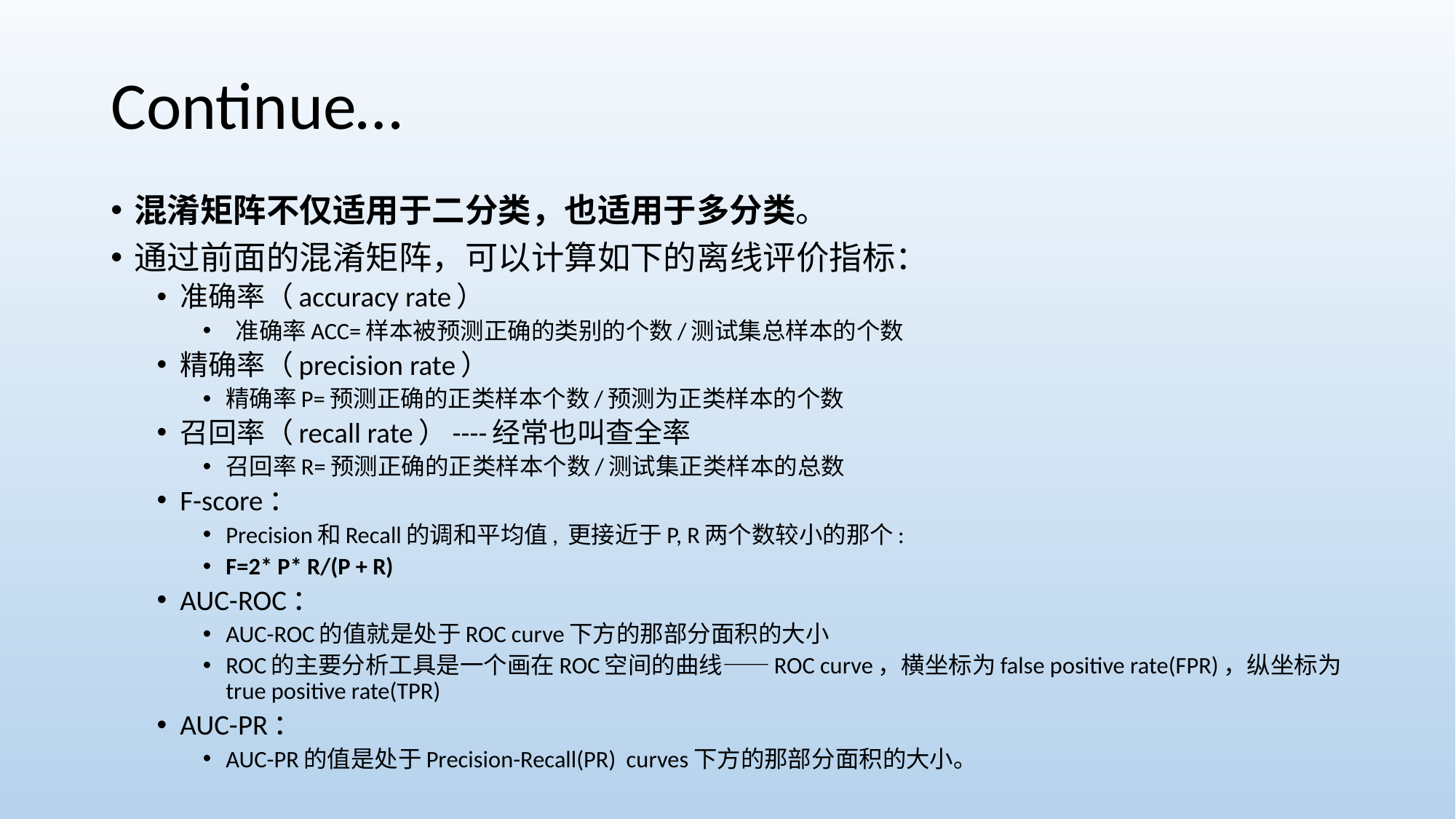

# Continue…
混淆矩阵不仅适用于二分类，也适用于多分类。
通过前面的混淆矩阵，可以计算如下的离线评价指标：
准确率（accuracy rate）
 准确率ACC=样本被预测正确的类别的个数/测试集总样本的个数
精确率（precision rate）
精确率P=预测正确的正类样本个数/预测为正类样本的个数
召回率（recall rate）----经常也叫查全率
召回率R=预测正确的正类样本个数/测试集正类样本的总数
F-score：
Precision和Recall的调和平均值, 更接近于P, R两个数较小的那个:
F=2* P* R/(P + R)
AUC-ROC：
AUC-ROC的值就是处于ROC curve下方的那部分面积的大小
ROC的主要分析工具是一个画在ROC空间的曲线——ROC curve，横坐标为false positive rate(FPR)，纵坐标为true positive rate(TPR)
AUC-PR：
AUC-PR的值是处于Precision-Recall(PR)  curves下方的那部分面积的大小。